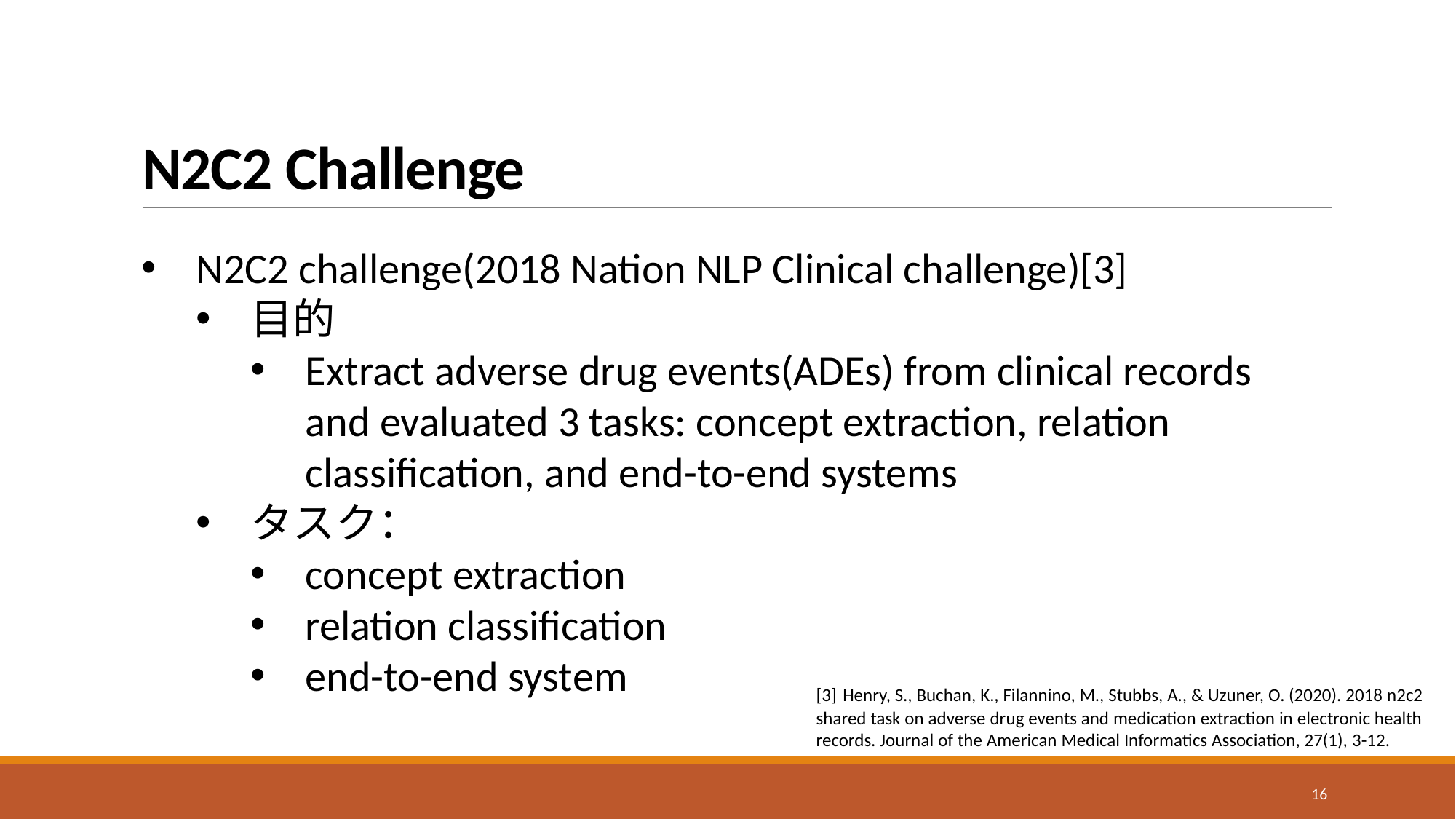

# N2C2 Challenge
N2C2 challenge(2018 Nation NLP Clinical challenge)[3]
目的
Extract adverse drug events(ADEs) from clinical records and evaluated 3 tasks: concept extraction, relation classification, and end-to-end systems
タスク：
concept extraction
relation classification
end-to-end system
[3] Henry, S., Buchan, K., Filannino, M., Stubbs, A., & Uzuner, O. (2020). 2018 n2c2 shared task on adverse drug events and medication extraction in electronic health records. Journal of the American Medical Informatics Association, 27(1), 3-12.
16